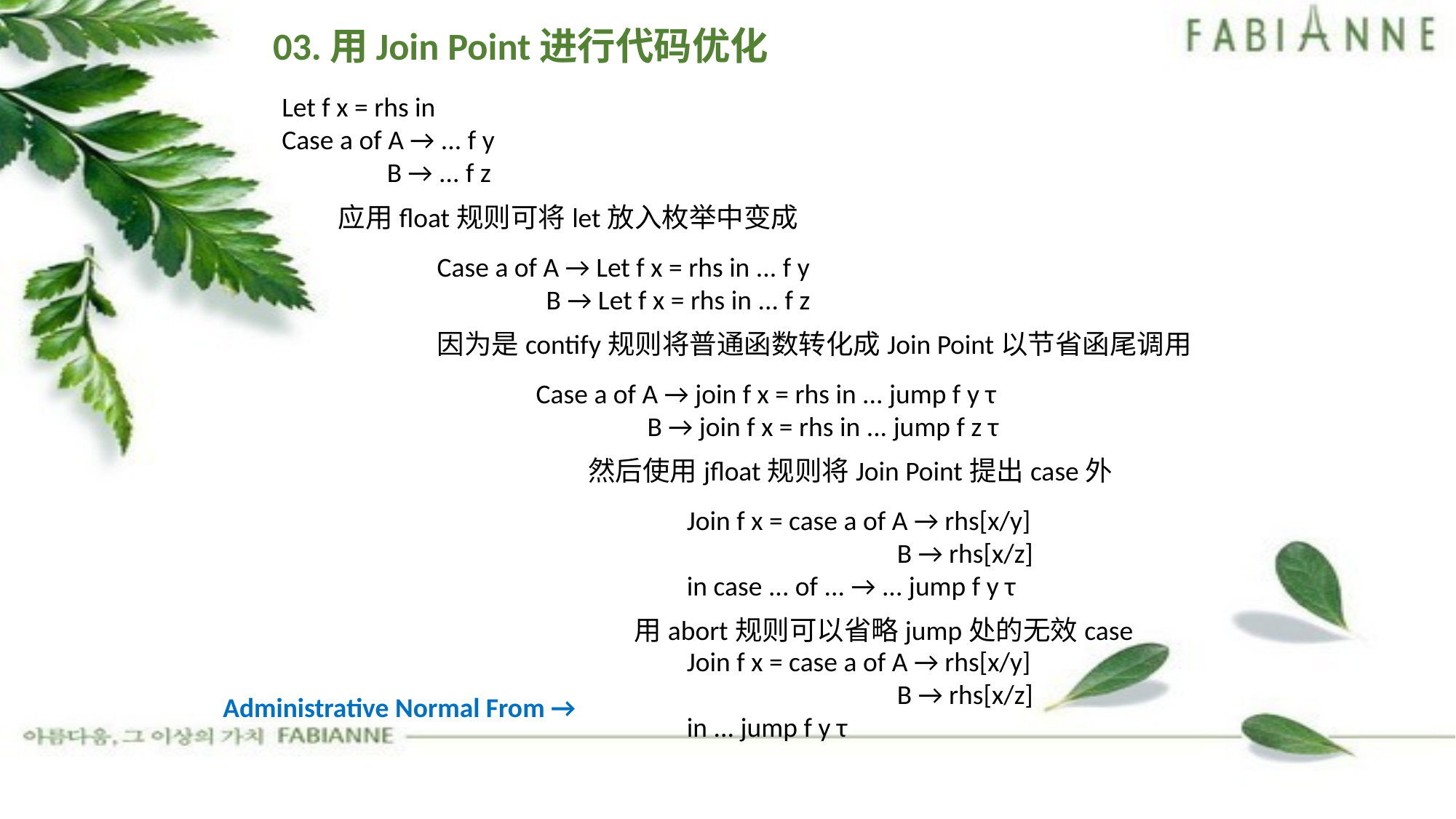

03.用Join Point进行代码优化
Let f x = rhs in
Case a of A → ... f y
                 B → ... f z
应用float规则可将let放入枚举中变成
Case a of A → Let f x = rhs in ... f y
	B → Let f x = rhs in ... f z
因为是contify规则将普通函数转化成Join Point以节省函尾调用
Case a of A → join f x = rhs in ... jump f y τ
                  B → join f x = rhs in ... jump f z τ
然后使用jfloat规则将Join Point提出case外
Join f x = case a of A → rhs[x/y]
                                  B → rhs[x/z]
in case ... of ... → ... jump f y τ
用abort规则可以省略jump处的无效case
Join f x = case a of A → rhs[x/y]
                                  B → rhs[x/z]
in ... jump f y τ
Administrative Normal From →